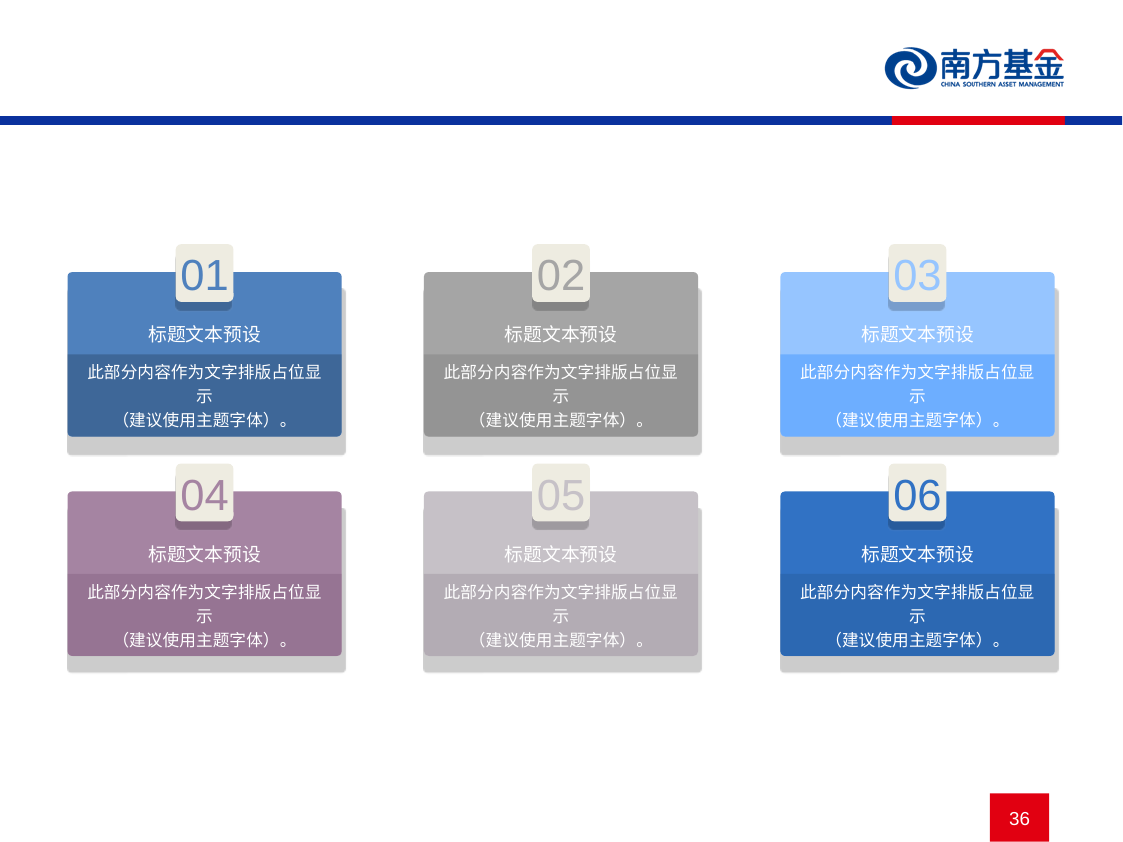

#
01

标题文本预设
此部分内容作为文字排版占位显示
（建议使用主题字体）。

02

标题文本预设
此部分内容作为文字排版占位显示
（建议使用主题字体）。

03

标题文本预设
此部分内容作为文字排版占位显示
（建议使用主题字体）。

04

标题文本预设
此部分内容作为文字排版占位显示
（建议使用主题字体）。

05

标题文本预设
此部分内容作为文字排版占位显示
（建议使用主题字体）。

06

标题文本预设
此部分内容作为文字排版占位显示
（建议使用主题字体）。

36